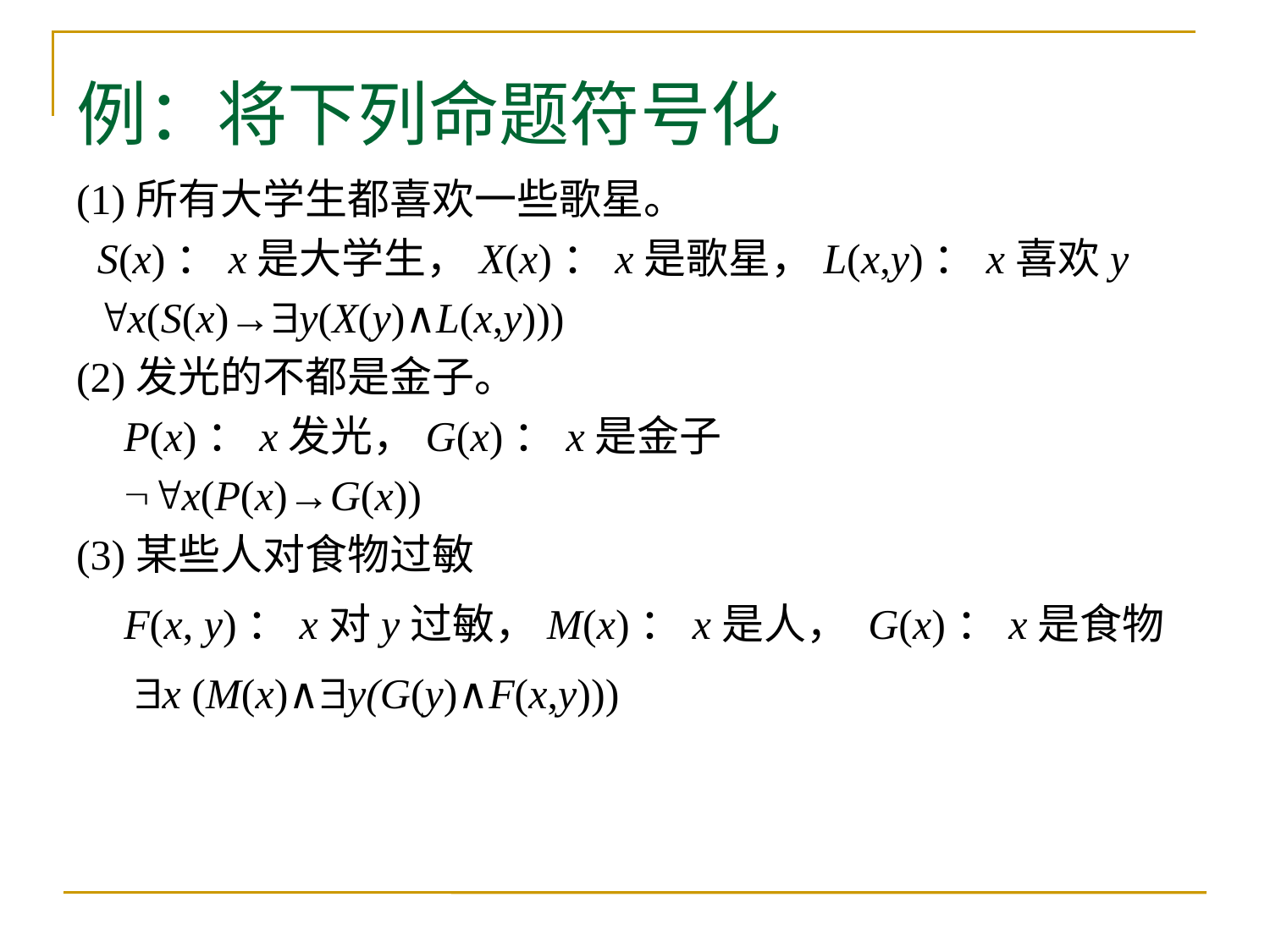

# 例：将下列命题符号化
(1)所有大学生都喜欢一些歌星。
  S(x)：x是大学生，X(x)：x是歌星，L(x,y)：x喜欢y
  ∀x(S(x)→∃y(X(y)∧L(x,y)))
(2)发光的不都是金子。
	P(x)：x发光，G(x)：x是金子
	¬∀x(P(x)→G(x))
(3)某些人对食物过敏
	F(x, y)：x对y过敏，M(x)：x是人， G(x)：x是食物
	 ∃x (M(x)∧∃y(G(y)∧F(x,y)))